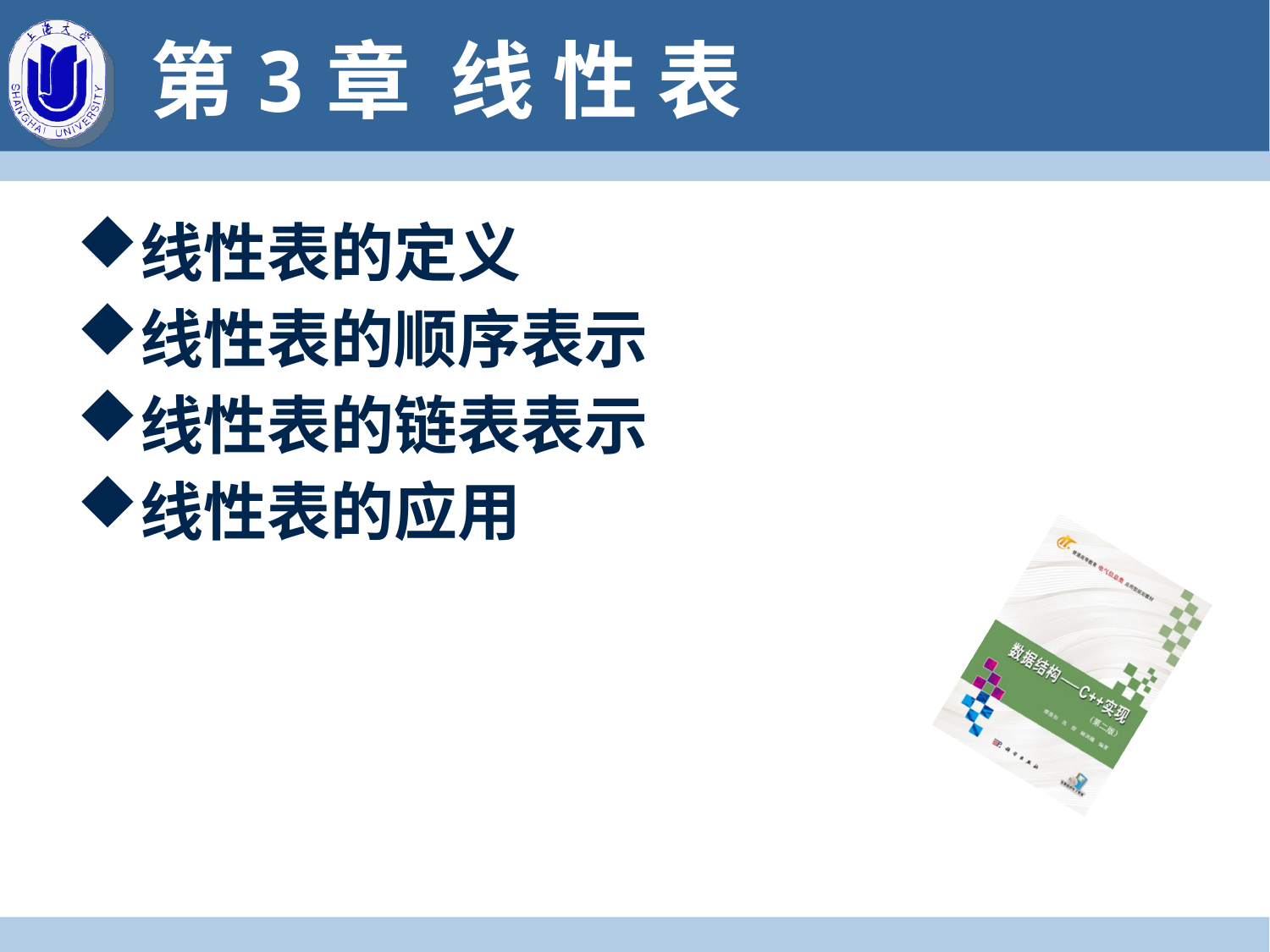

# 第3章  线 性 表
线性表的定义
线性表的顺序表示
线性表的链表表示
线性表的应用